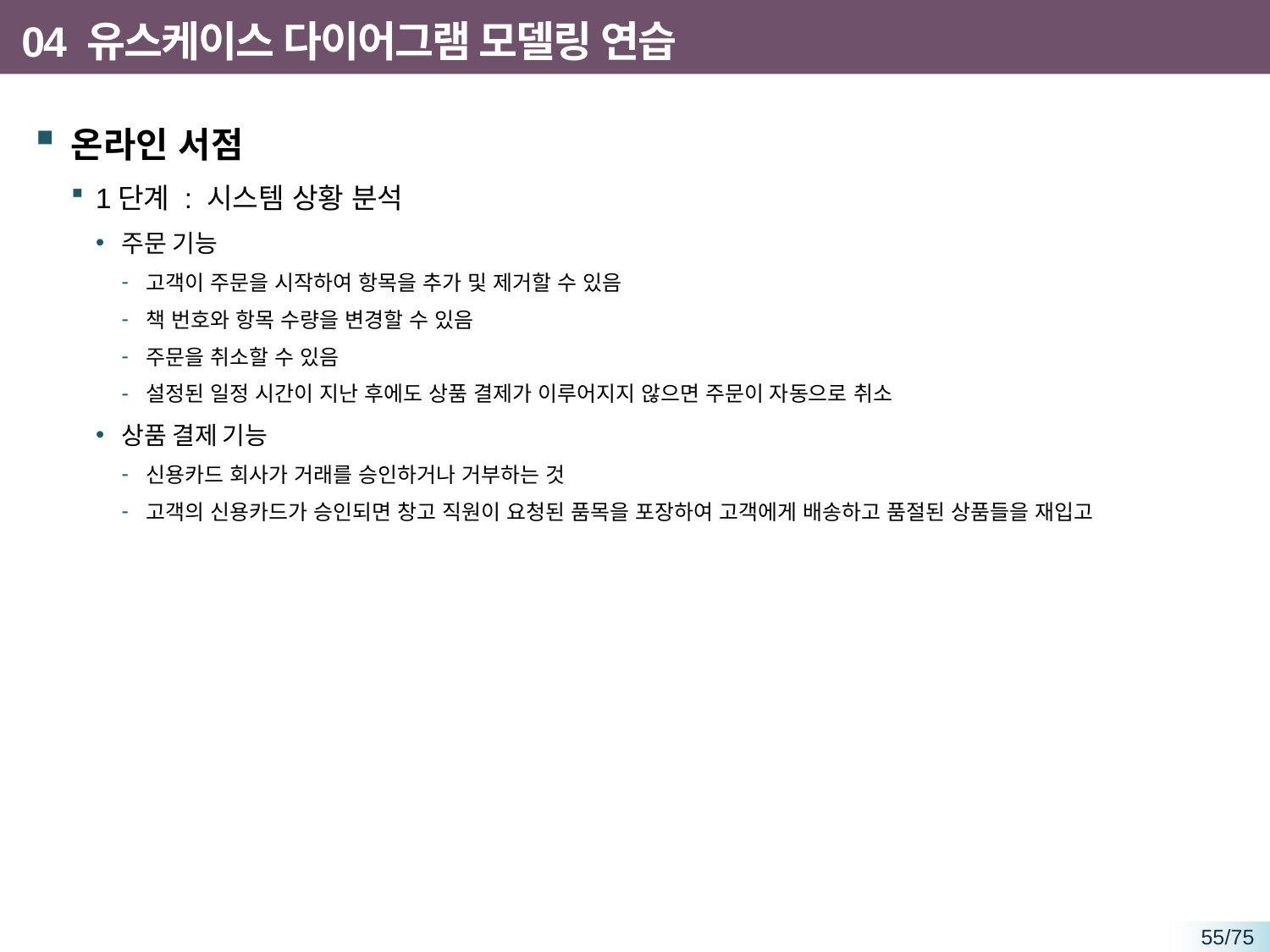

# 04 유스케이스 다이어그램 모델링 연습
온라인 서점
1단계 : 시스템 상황 분석
주문 기능
고객이 주문을 시작하여 항목을 추가 및 제거할 수 있음
책 번호와 항목 수량을 변경할 수 있음
주문을 취소할 수 있음
설정된 일정 시간이 지난 후에도 상품 결제가 이루어지지 않으면 주문이 자동으로 취소
상품 결제 기능
신용카드 회사가 거래를 승인하거나 거부하는 것
고객의 신용카드가 승인되면 창고 직원이 요청된 품목을 포장하여 고객에게 배송하고 품절된 상품들을 재입고